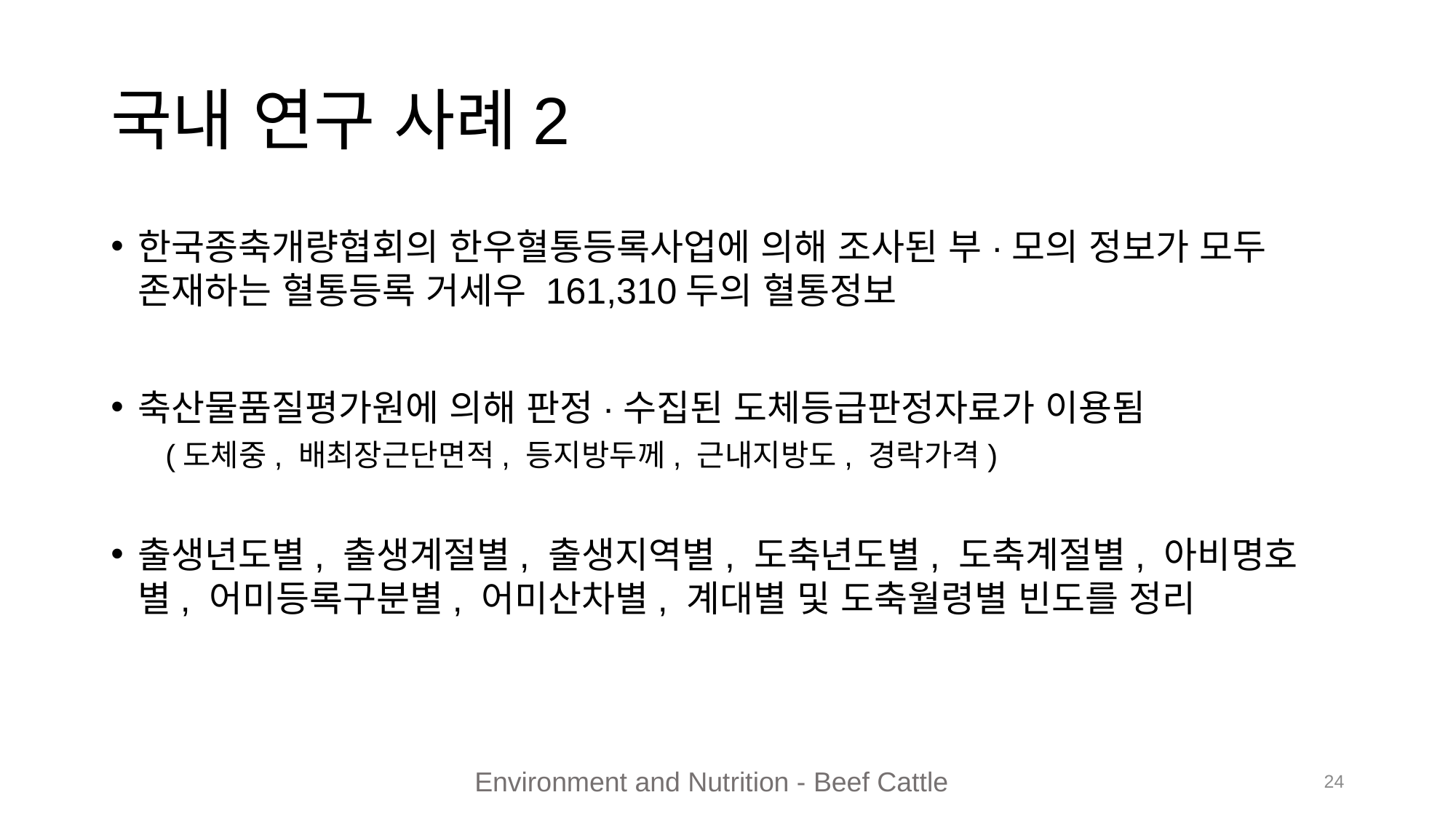

# 국내 연구 사례2
한국종축개량협회의 한우혈통등록사업에 의해 조사된 부·모의 정보가 모두 존재하는 혈통등록 거세우 161,310두의 혈통정보

축산물품질평가원에 의해 판정·수집된 도체등급판정자료가 이용됨
(도체중, 배최장근단면적, 등지방두께, 근내지방도, 경락가격)

출생년도별, 출생계절별, 출생지역별, 도축년도별, 도축계절별, 아비명호별, 어미등록구분별, 어미산차별, 계대별 및 도축월령별 빈도를 정리
Environment and Nutrition - Beef Cattle
24